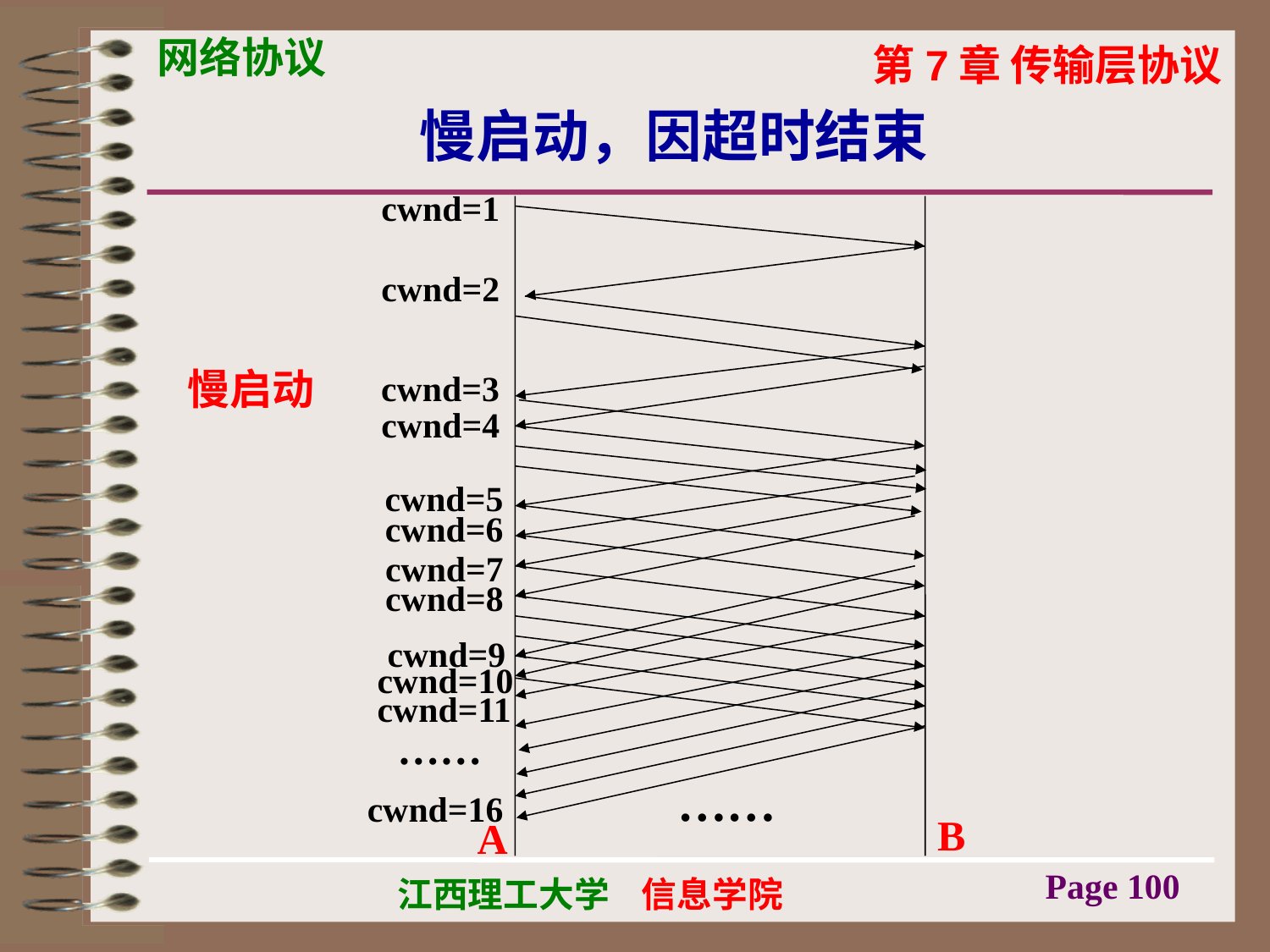

# 慢启动，因超时结束
cwnd=1

cwnd=2

慢启动
cwnd=3

cwnd=4

cwnd=5

cwnd=6

cwnd=7

cwnd=8

cwnd=9

cwnd=10

cwnd=11

……

……
cwnd=16
B
A
Page 100